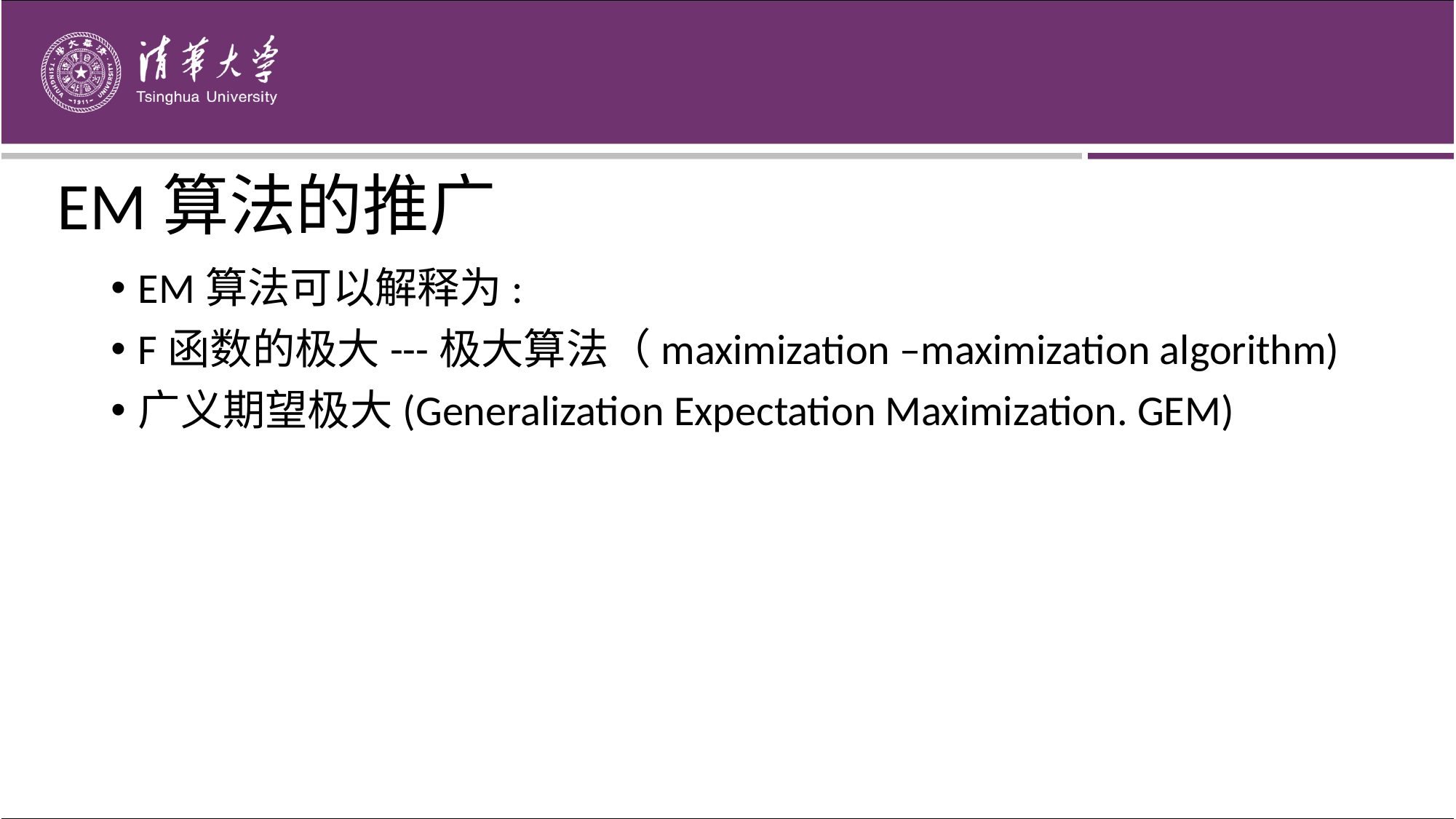

# EM算法的推广
EM算法可以解释为:
F函数的极大---极大算法（maximization –maximization algorithm)
广义期望极大(Generalization Expectation Maximization. GEM)